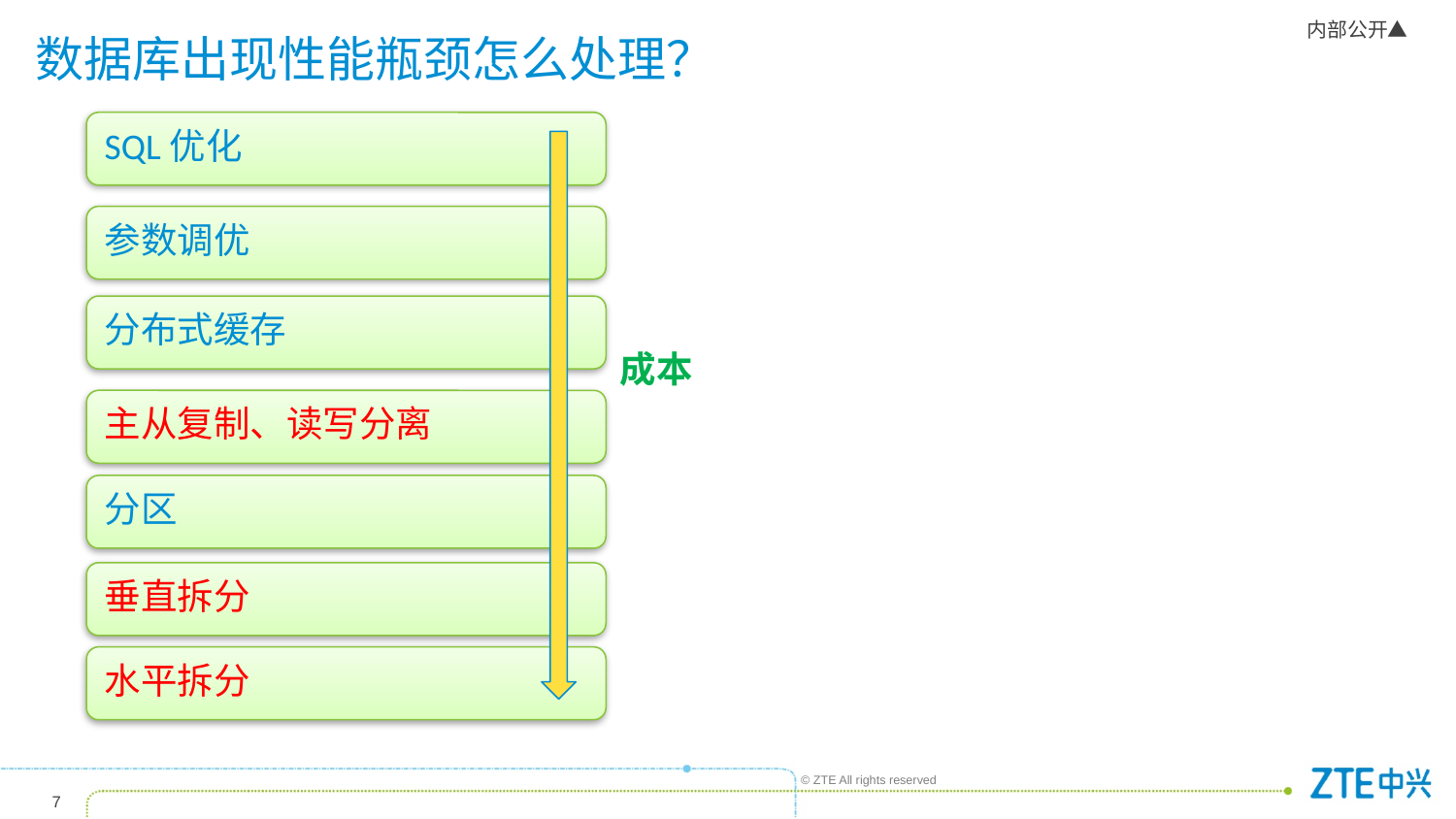

# 数据库出现性能瓶颈怎么处理？
SQL优化

参数调优
分布式缓存
成本
主从复制、读写分离
分区
垂直拆分
水平拆分